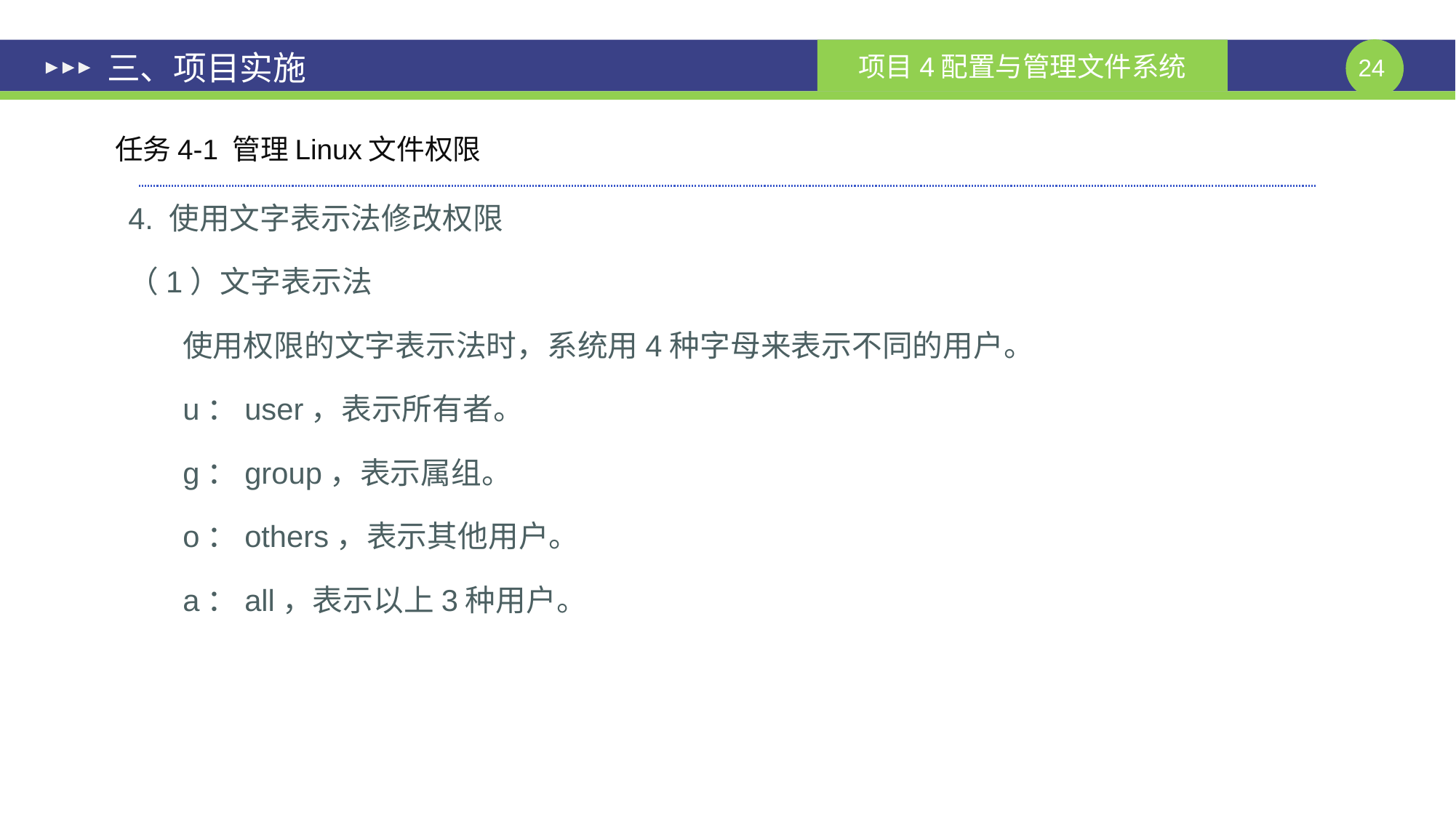

# 三、项目实施
任务4-1 管理Linux文件权限
4. 使用文字表示法修改权限
（1）文字表示法
使用权限的文字表示法时，系统用4种字母来表示不同的用户。
u：user，表示所有者。
g：group，表示属组。
o：others，表示其他用户。
a：all，表示以上3种用户。